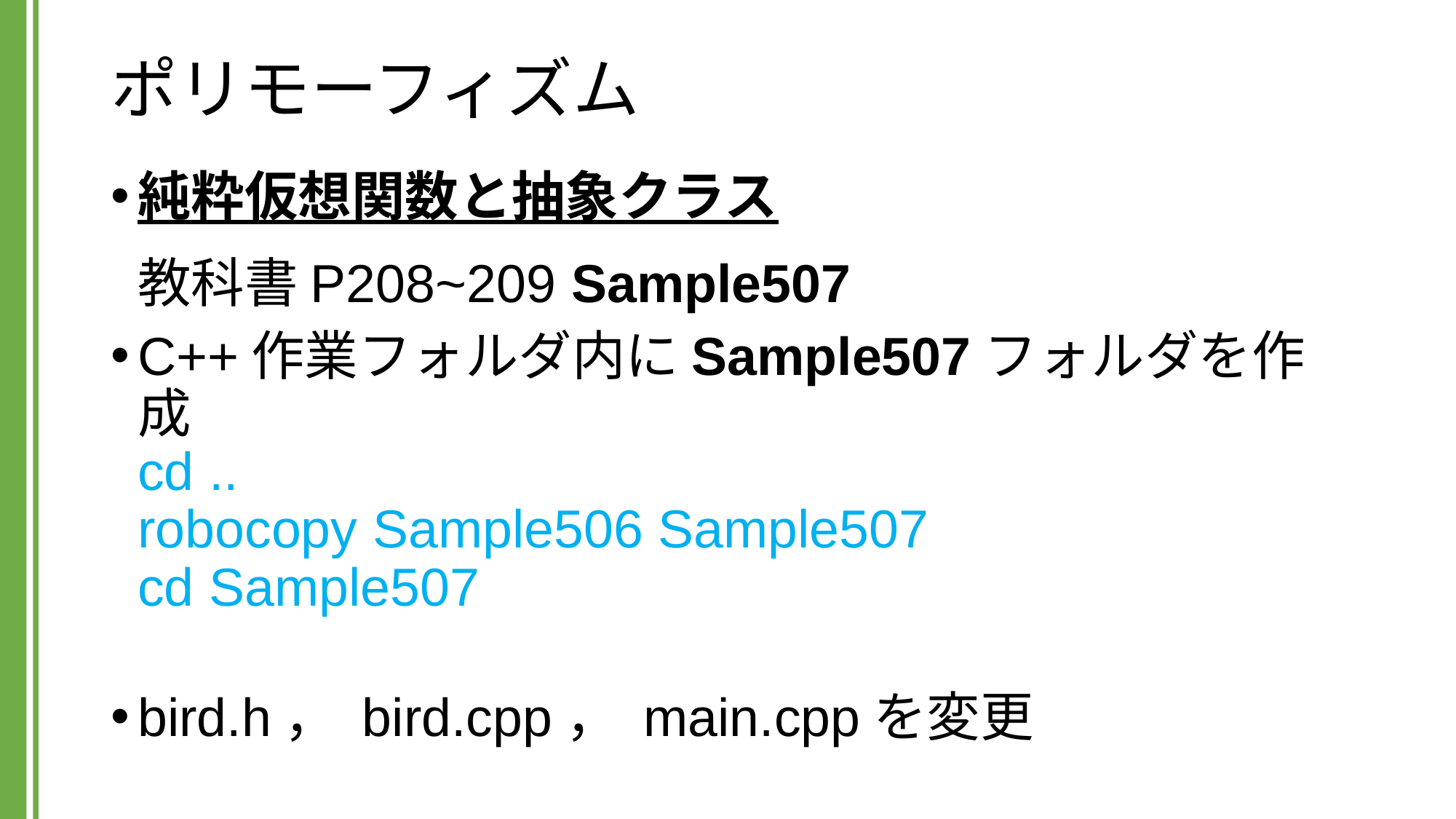

# ポリモーフィズム
純粋仮想関数と抽象クラス
教科書P208~209 Sample507
C++作業フォルダ内にSample507フォルダを作成
cd ..
robocopy Sample506 Sample507
cd Sample507
bird.h， bird.cpp， main.cppを変更